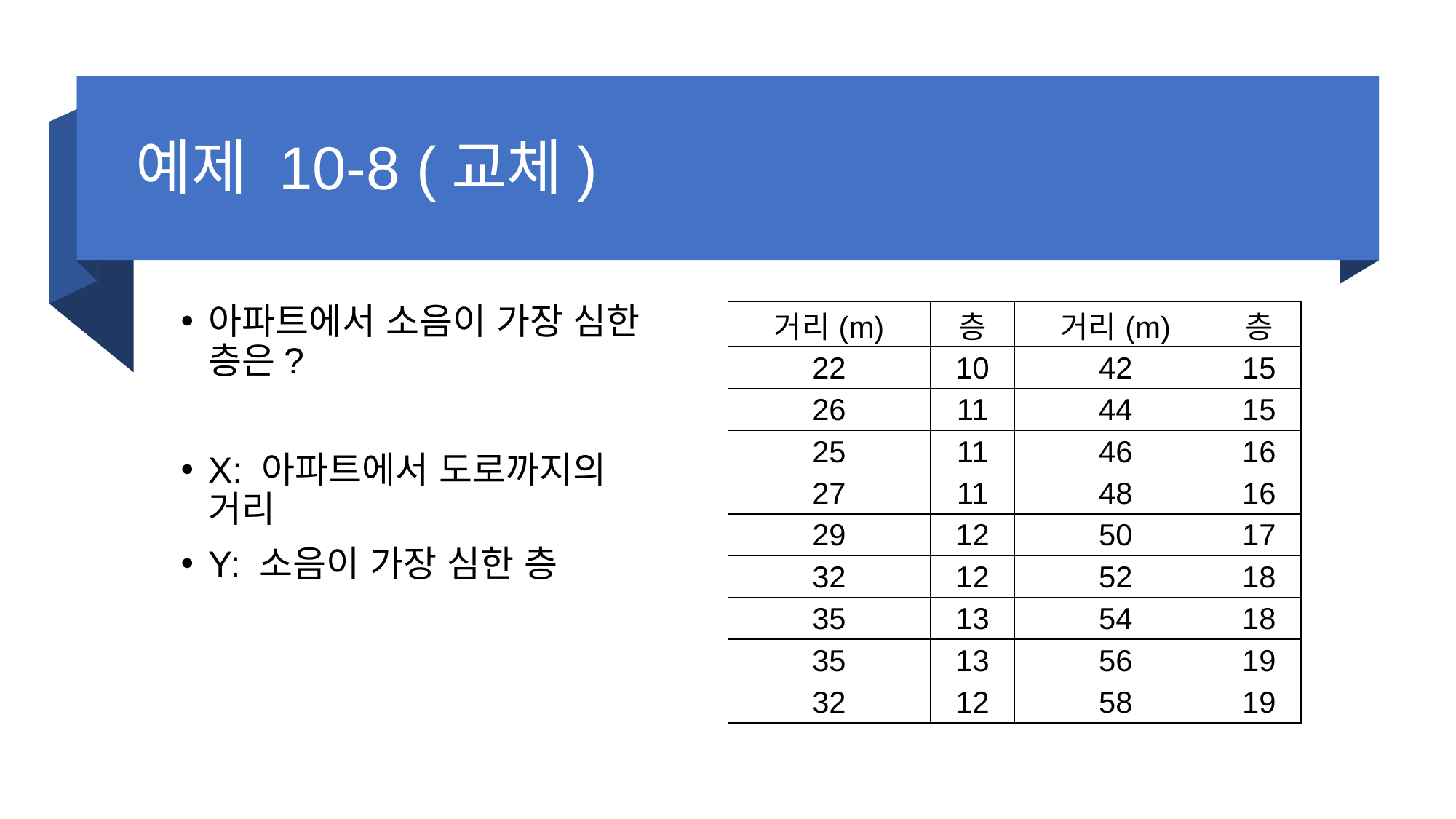

# 예제 10-8 (교체)
아파트에서 소음이 가장 심한 층은?

X: 아파트에서 도로까지의 거리
Y: 소음이 가장 심한 층
| 거리(m) | 층 | 거리(m) | 층 |
| --- | --- | --- | --- |
| 22 | 10 | 42 | 15 |
| 26 | 11 | 44 | 15 |
| 25 | 11 | 46 | 16 |
| 27 | 11 | 48 | 16 |
| 29 | 12 | 50 | 17 |
| 32 | 12 | 52 | 18 |
| 35 | 13 | 54 | 18 |
| 35 | 13 | 56 | 19 |
| 32 | 12 | 58 | 19 |